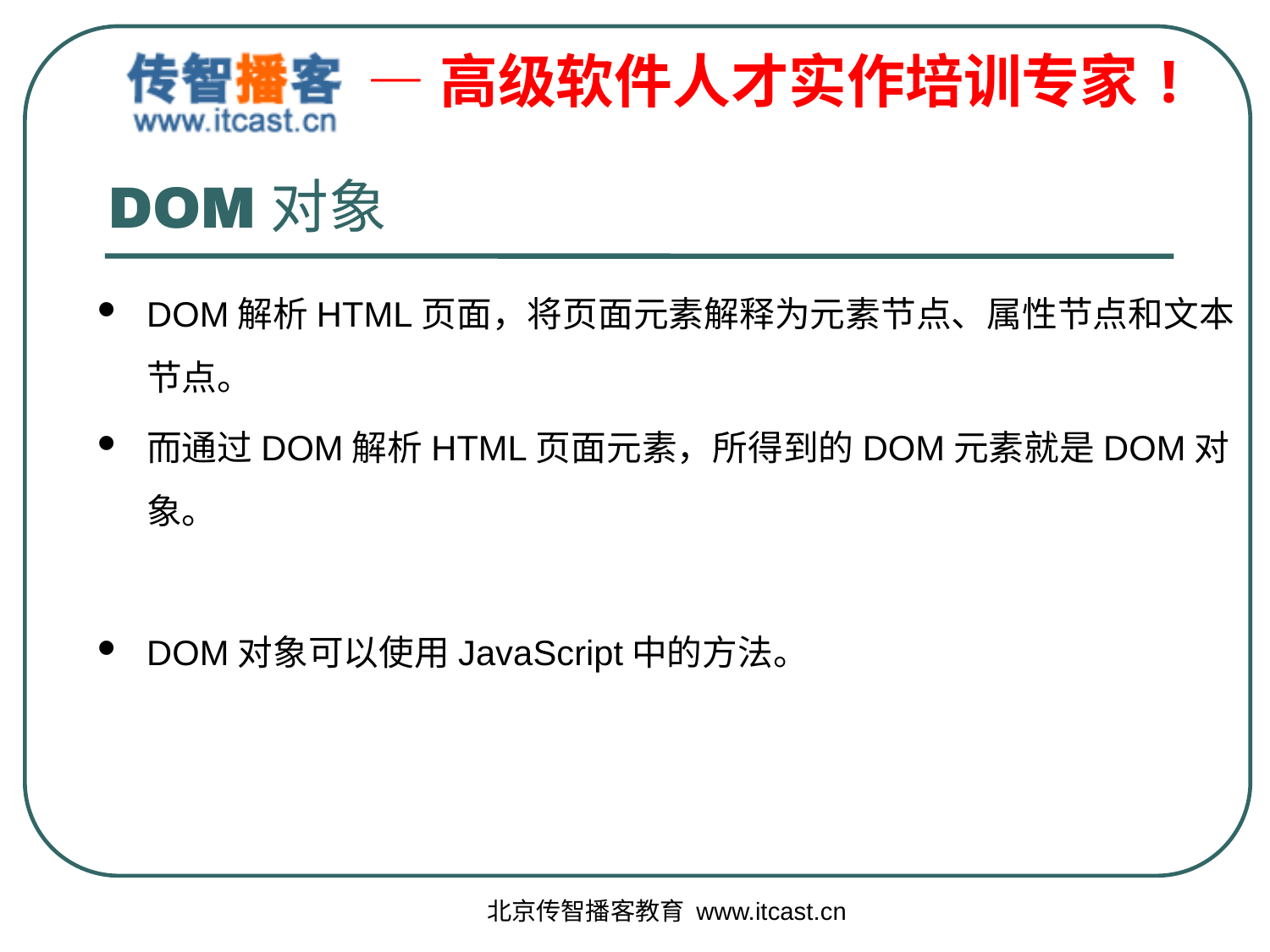

DOM对象
DOM解析HTML页面，将页面元素解释为元素节点、属性节点和文本节点。
而通过DOM解析HTML页面元素，所得到的DOM元素就是DOM对象。

DOM对象可以使用JavaScript中的方法。

北京传智播客教育 www.itcast.cn